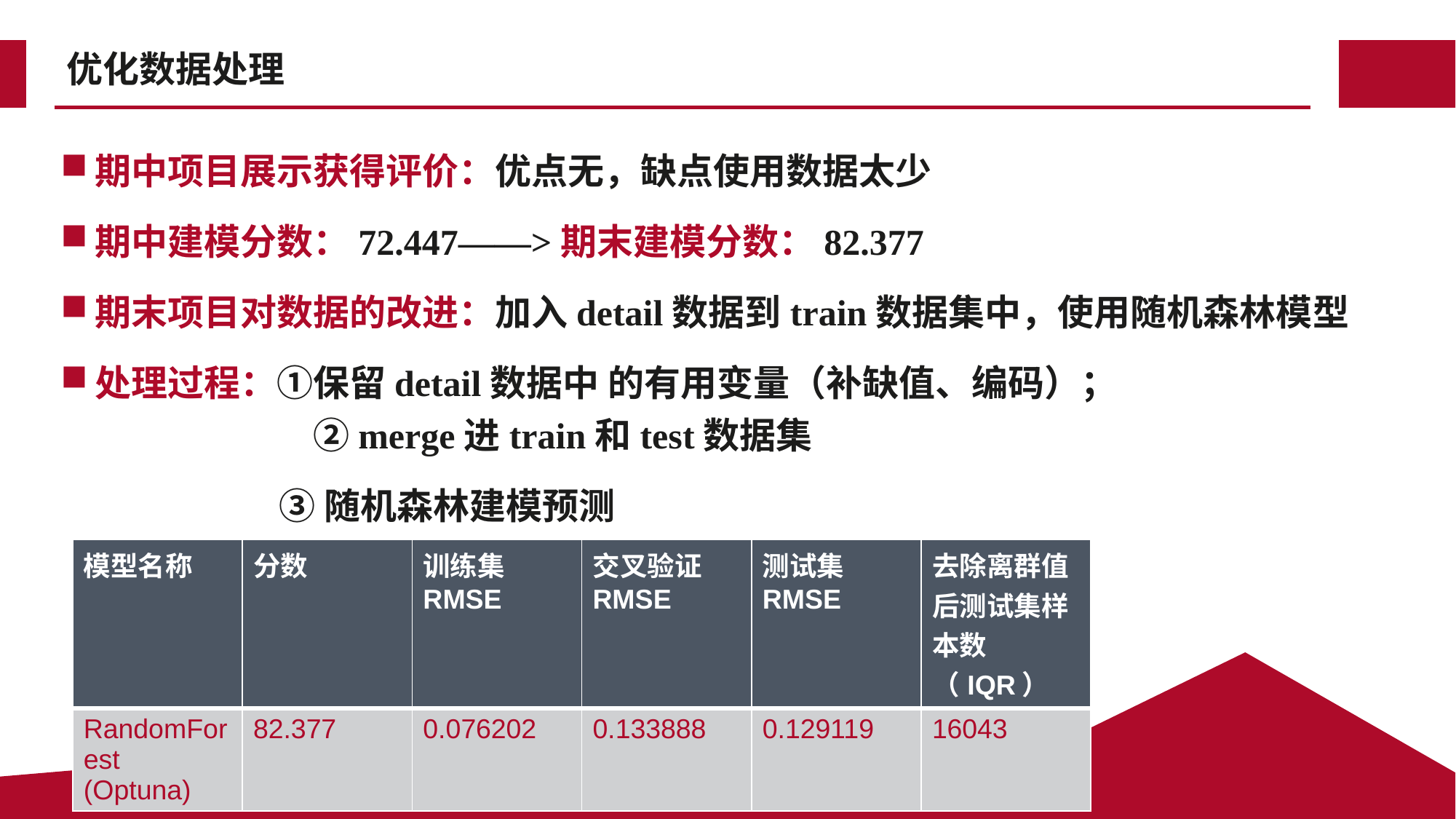

# 优化数据处理
期中项目展示获得评价：优点无，缺点使用数据太少
期中建模分数：72.447——>期末建模分数：82.377
期末项目对数据的改进：加入detail数据到train数据集中，使用随机森林模型
处理过程：①保留detail数据中 的有用变量（补缺值、编码）；				②merge进train和test数据集
③随机森林建模预测

| 模型名称 | 分数 | 训练集 RMSE | 交叉验证 RMSE | 测试集 RMSE | 去除离群值后测试集样本数（IQR） |
| --- | --- | --- | --- | --- | --- |
| RandomForest (Optuna) | 82.377 | 0.076202 | 0.133888 | 0.129119 | 16043 |
3